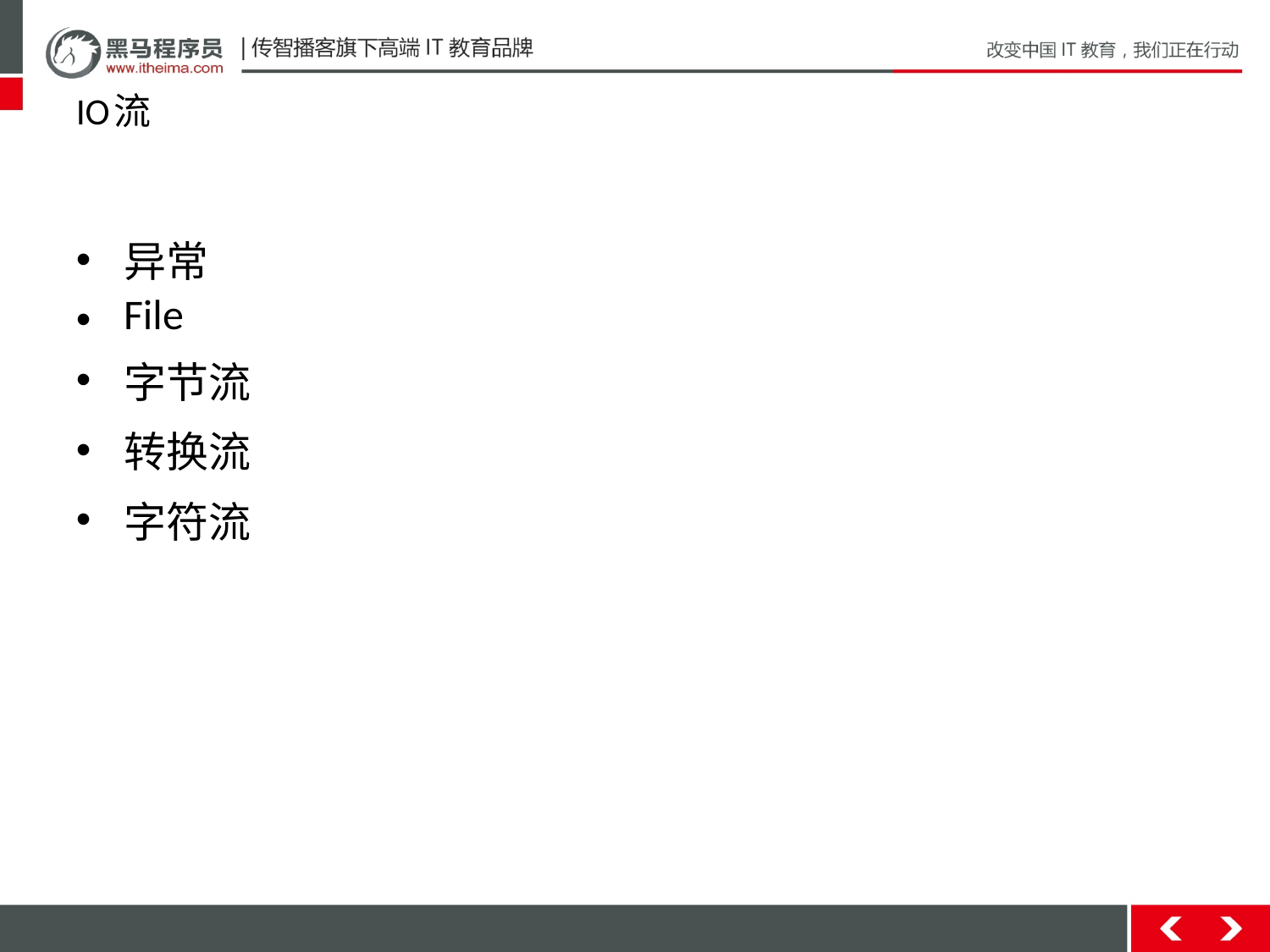

# IO流
异常
File
字节流
转换流
字符流